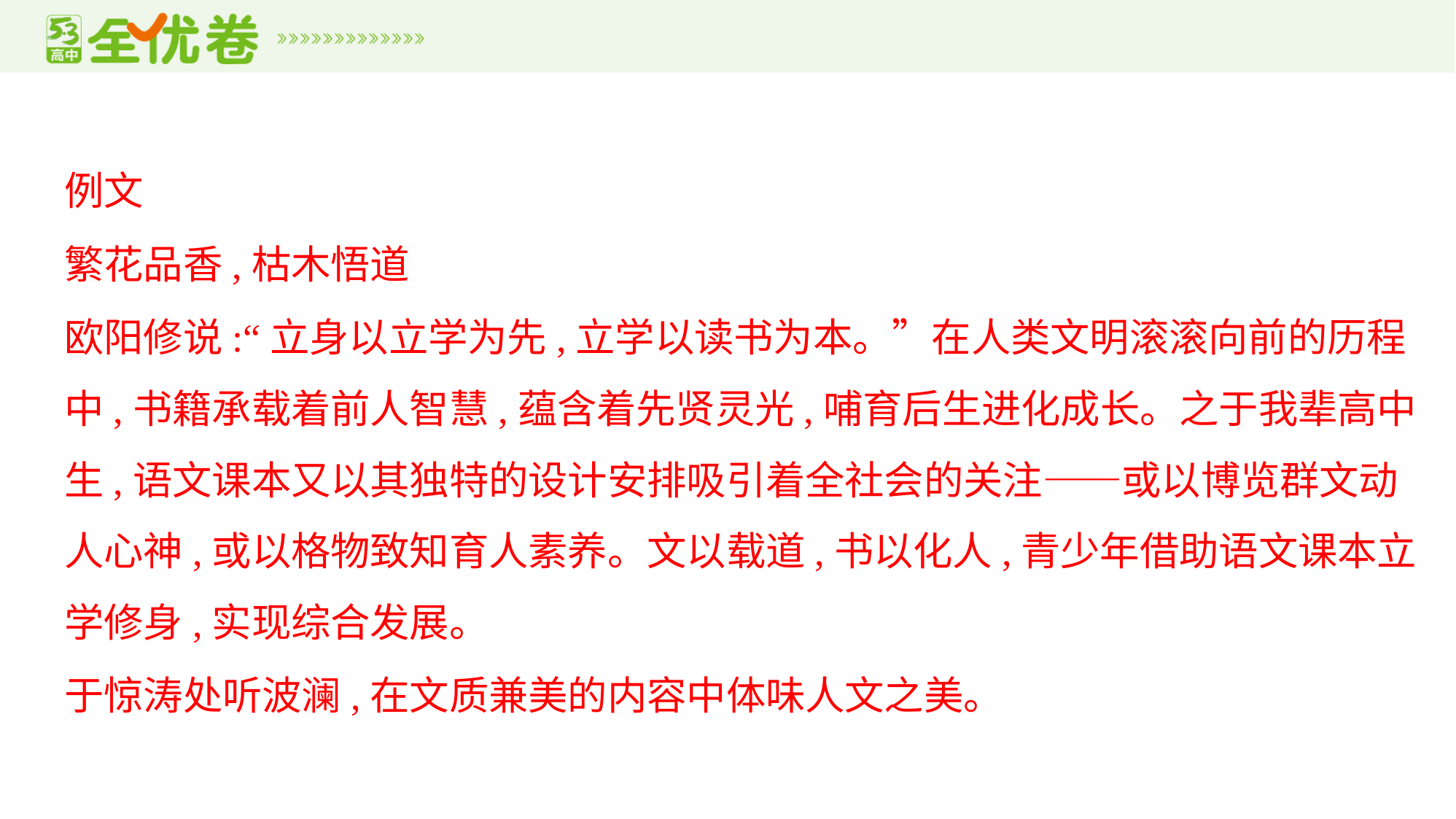

例文
繁花品香,枯木悟道
欧阳修说:“立身以立学为先,立学以读书为本。”在人类文明滚滚向前的历程
中,书籍承载着前人智慧,蕴含着先贤灵光,哺育后生进化成长。之于我辈高中
生,语文课本又以其独特的设计安排吸引着全社会的关注——或以博览群文动
人心神,或以格物致知育人素养。文以载道,书以化人,青少年借助语文课本立
学修身,实现综合发展。
于惊涛处听波澜,在文质兼美的内容中体味人文之美。